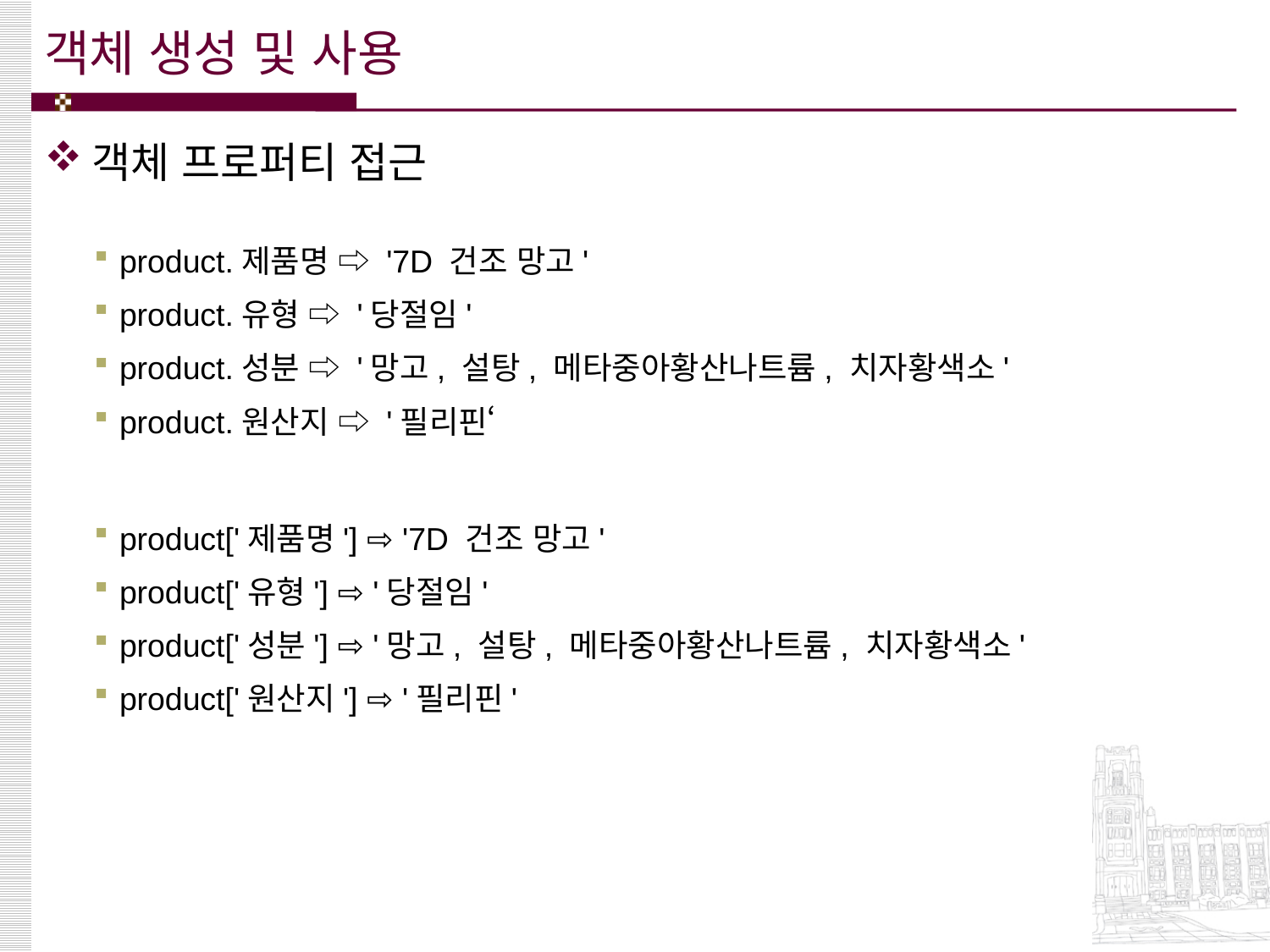

# 객체 생성 및 사용
객체 프로퍼티 접근

product.제품명 ⇨ '7D 건조 망고'
product.유형 ⇨ '당절임'
product.성분 ⇨ '망고, 설탕, 메타중아황산나트륨, 치자황색소'
product.원산지 ⇨ '필리핀‘

product['제품명'] ⇨ '7D 건조 망고'
product['유형'] ⇨ '당절임'
product['성분'] ⇨ '망고, 설탕, 메타중아황산나트륨, 치자황색소'
product['원산지'] ⇨ '필리핀'